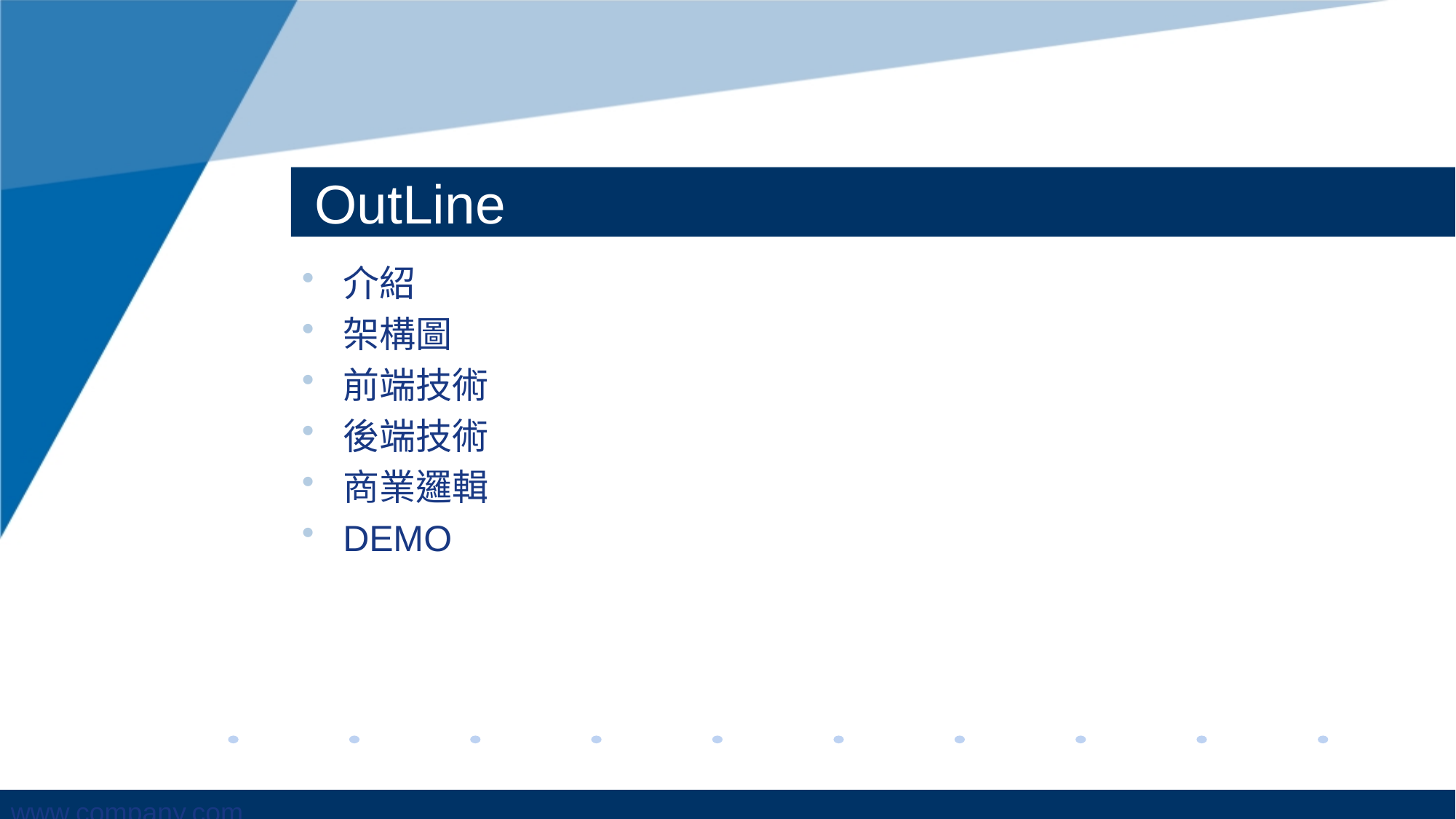

# OutLine
介紹
架構圖
前端技術
後端技術
商業邏輯
DEMO